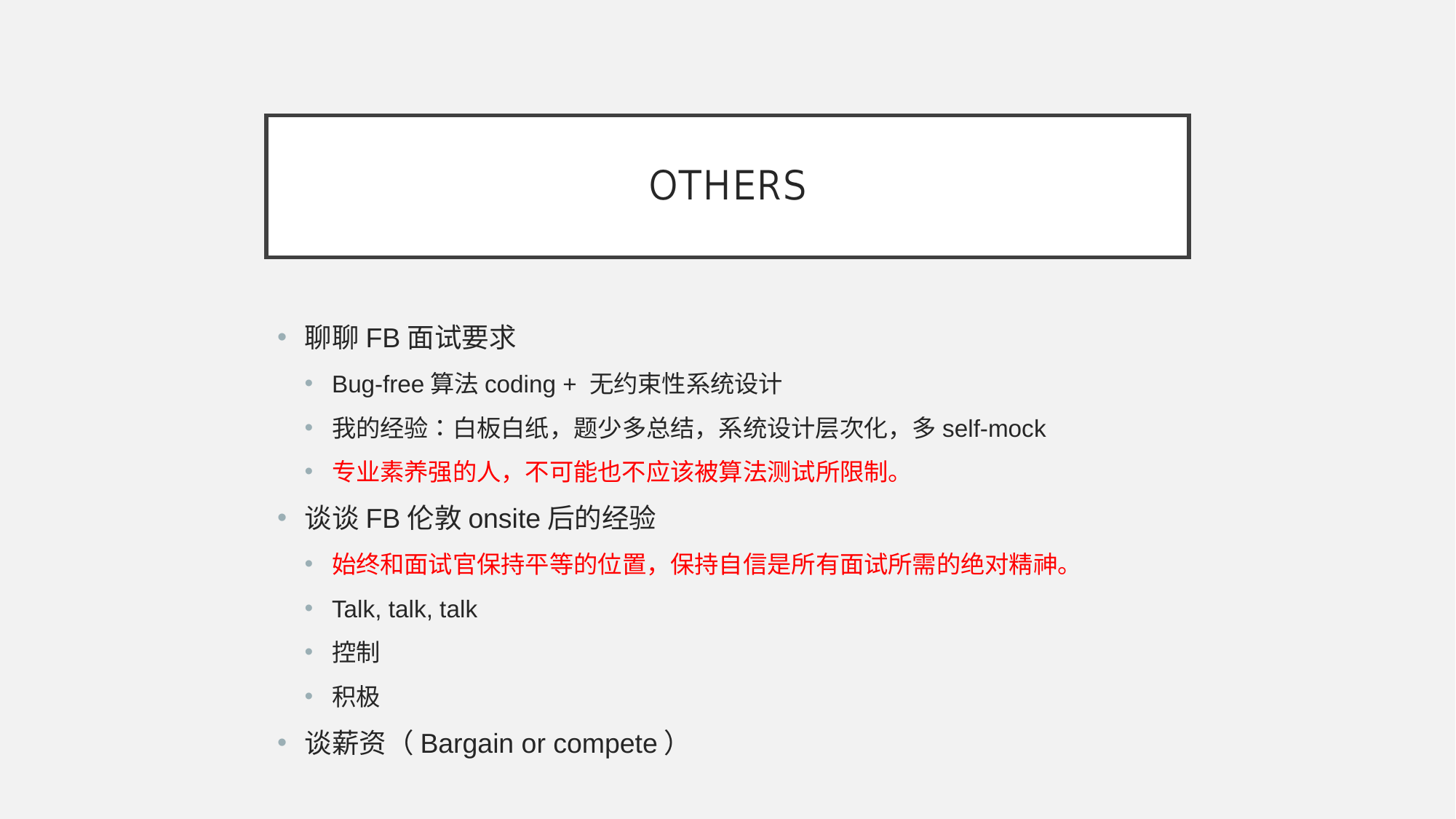

# Others
聊聊FB面试要求
Bug-free算法coding + 无约束性系统设计
我的经验：白板白纸，题少多总结，系统设计层次化，多self-mock
专业素养强的人，不可能也不应该被算法测试所限制。
谈谈FB伦敦onsite后的经验
始终和面试官保持平等的位置，保持自信是所有面试所需的绝对精神。
Talk, talk, talk
控制
积极
谈薪资（Bargain or compete）